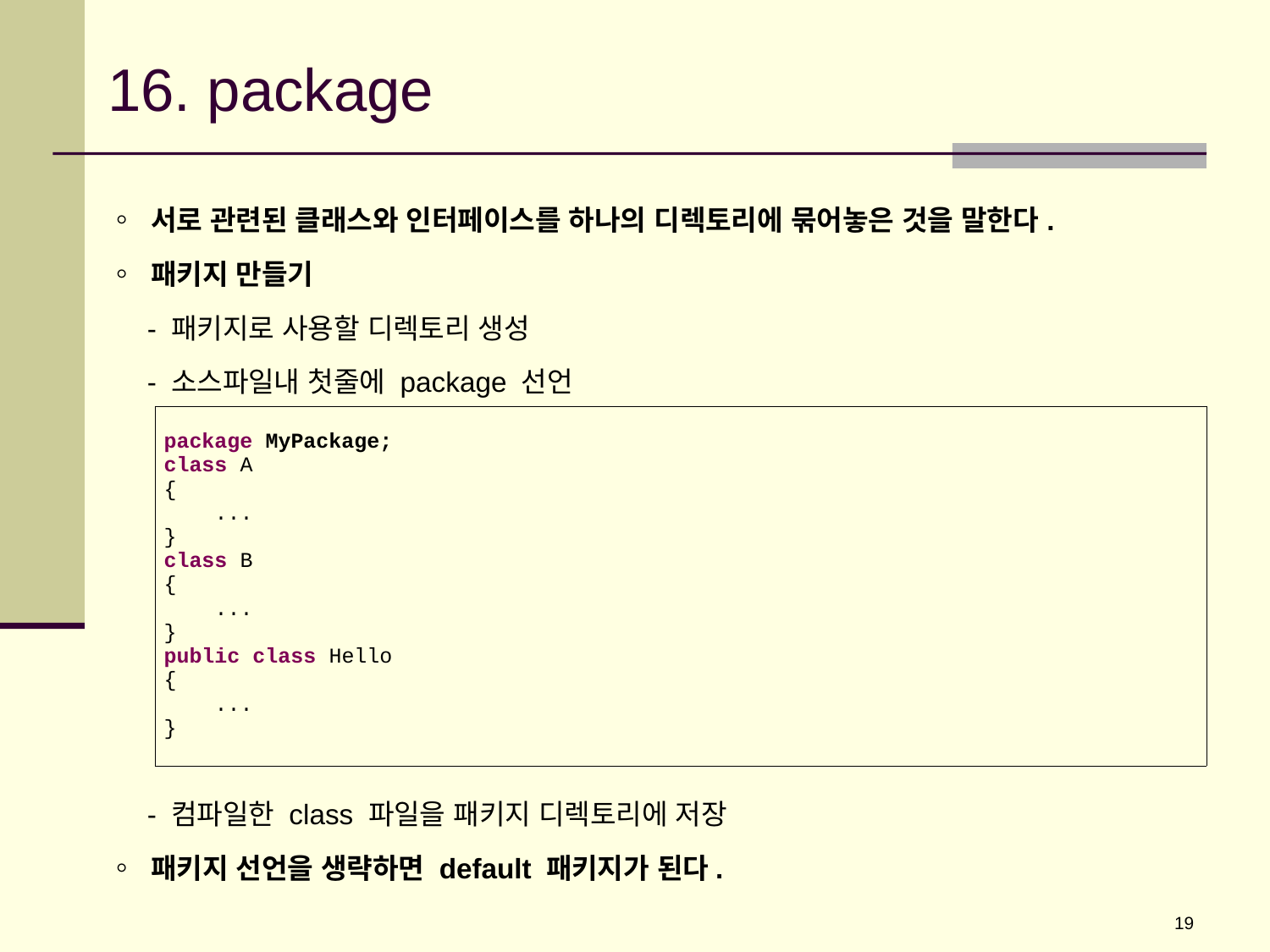

# 16. package
◦ 서로 관련된 클래스와 인터페이스를 하나의 디렉토리에 묶어놓은 것을 말한다.
◦ 패키지 만들기
     - 패키지로 사용할 디렉토리 생성
     - 소스파일내 첫줄에 package 선언

     - 컴파일한 class 파일을 패키지 디렉토리에 저장
◦ 패키지 선언을 생략하면 default 패키지가 된다.

| package MyPackage; class A { ... } class B { ... } public class Hello { ... } |
| --- |
19